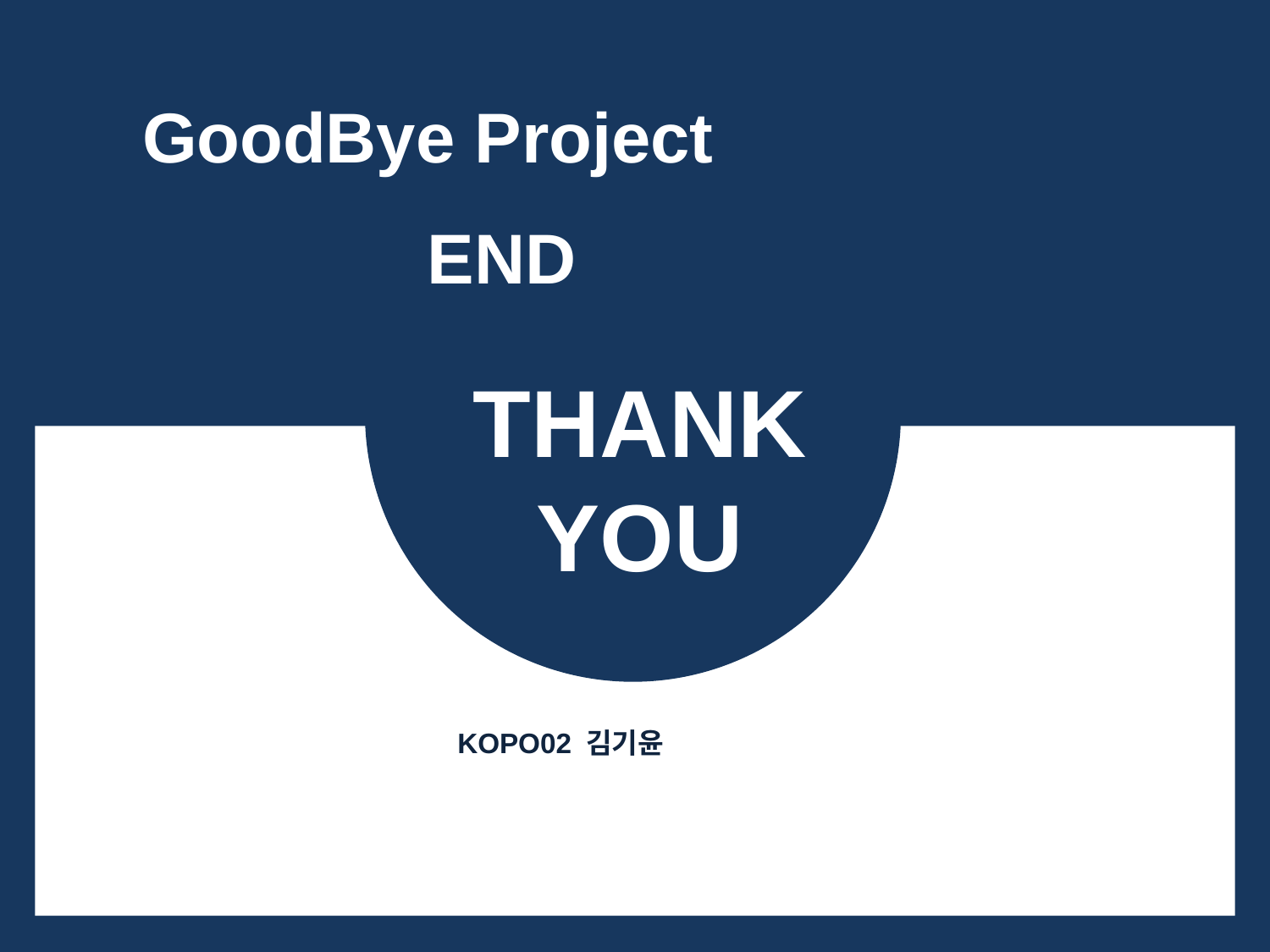

GoodBye Project

END
THANK
YOU

KOPO02 김기윤